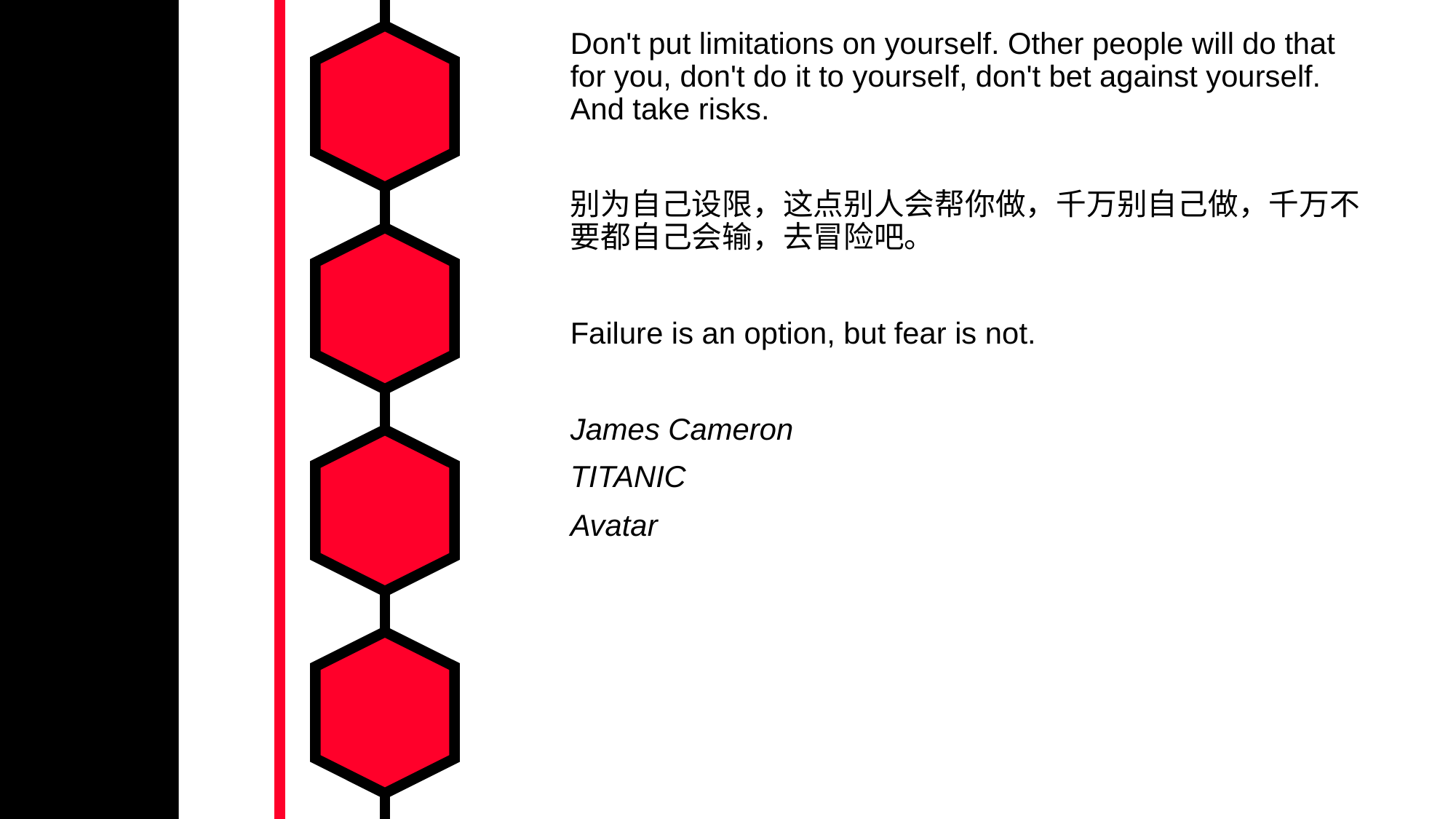

#
Don't put limitations on yourself. Other people will do that for you, don't do it to yourself, don't bet against yourself. And take risks.

别为自己设限，这点别人会帮你做，千万别自己做，千万不要都自己会输，去冒险吧。

Failure is an option, but fear is not.

James Cameron
TITANIC
Avatar